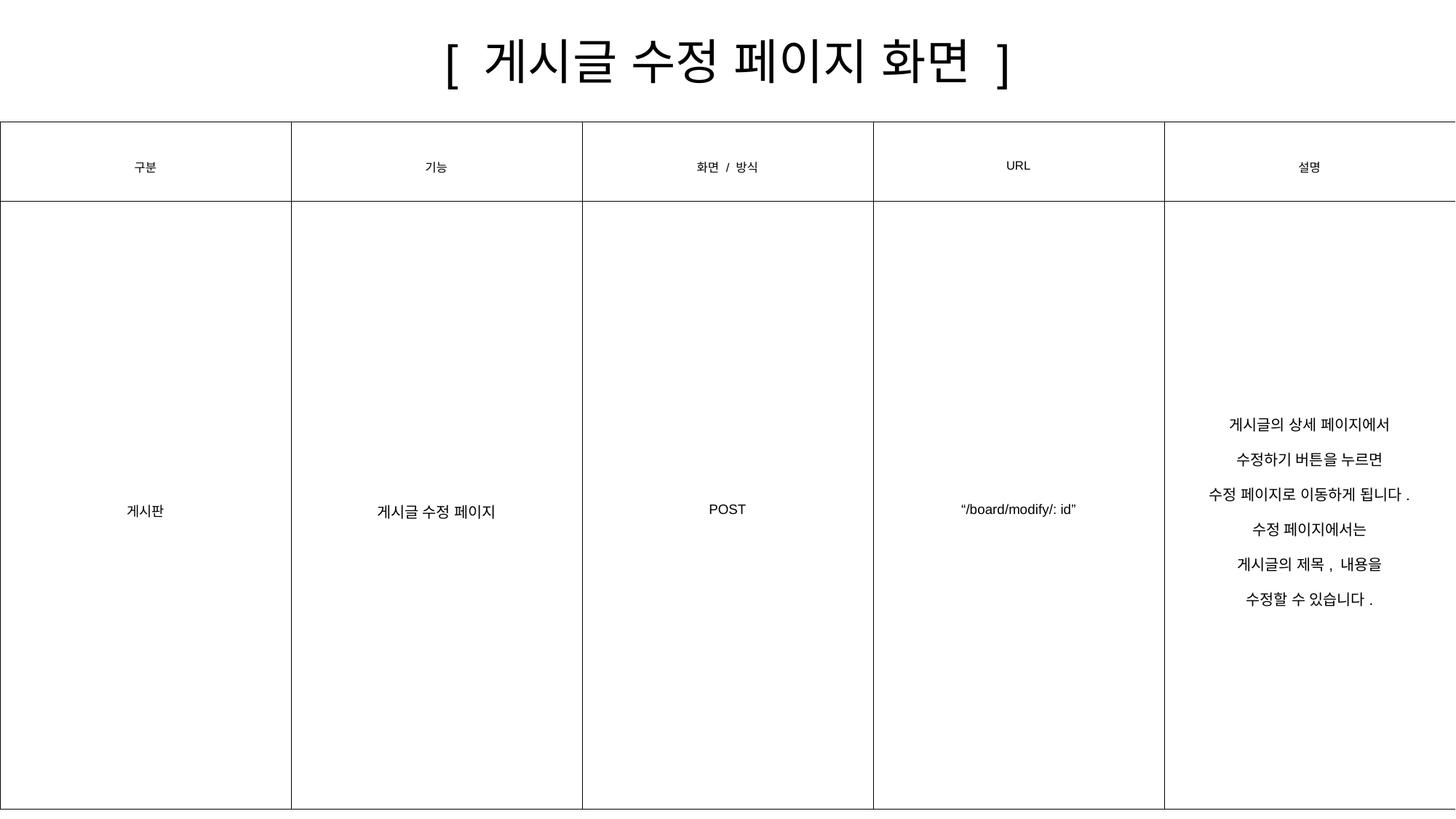

[ 게시글 수정 페이지 화면 ]
| 구분 | 기능 | 화면 / 방식 | URL | 설명 |
| --- | --- | --- | --- | --- |
| 게시판 | 게시글 수정 페이지 | POST | “/board/modify/: id” | 게시글의 상세 페이지에서 수정하기 버튼을 누르면 수정 페이지로 이동하게 됩니다. 수정 페이지에서는 게시글의 제목, 내용을 수정할 수 있습니다. |